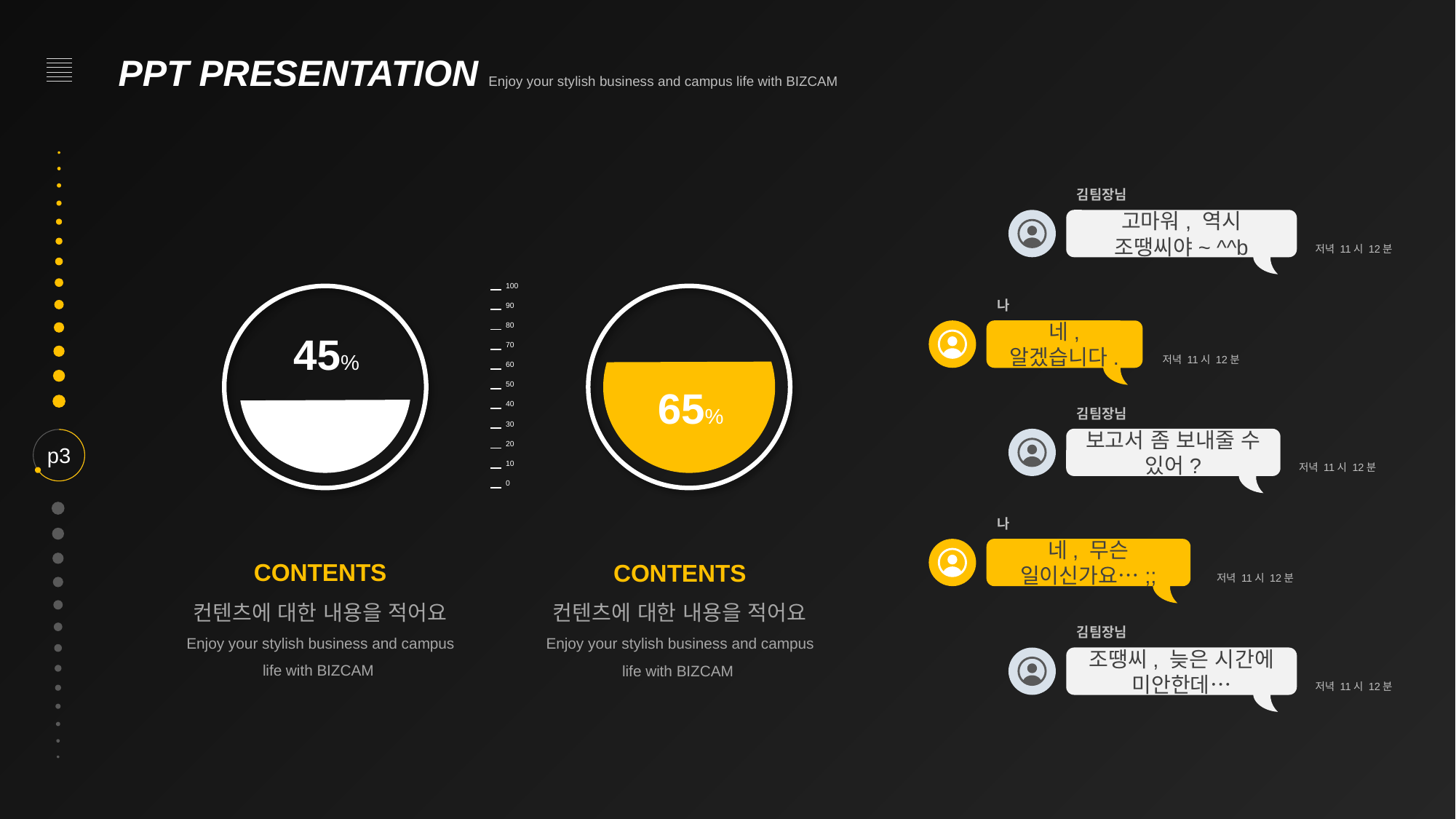

PPT PRESENTATION Enjoy your stylish business and campus life with BIZCAM

김팀장님

고마워, 역시 조땡씨야~ ^^b
저녁 11시 12분

나

네, 알겠습니다.
저녁 11시 12분

김팀장님

보고서 좀 보내줄 수 있어?
저녁 11시 12분

나

네, 무슨 일이신가요…;;
저녁 11시 12분

김팀장님

조땡씨, 늦은 시간에 미안한데…
저녁 11시 12분

|  | 100 |
| --- | --- |
|  | 90 |
|  | 80 |
|  | 70 |
|  | 60 |
|  | 50 |
|  | 40 |
|  | 30 |
|  | 20 |
|  | 10 |
|  | 0 |

45%
65%
p3

CONTENTS
컨텐츠에 대한 내용을 적어요
Enjoy your stylish business and campus life with BIZCAM
CONTENTS
컨텐츠에 대한 내용을 적어요
Enjoy your stylish business and campus life with BIZCAM